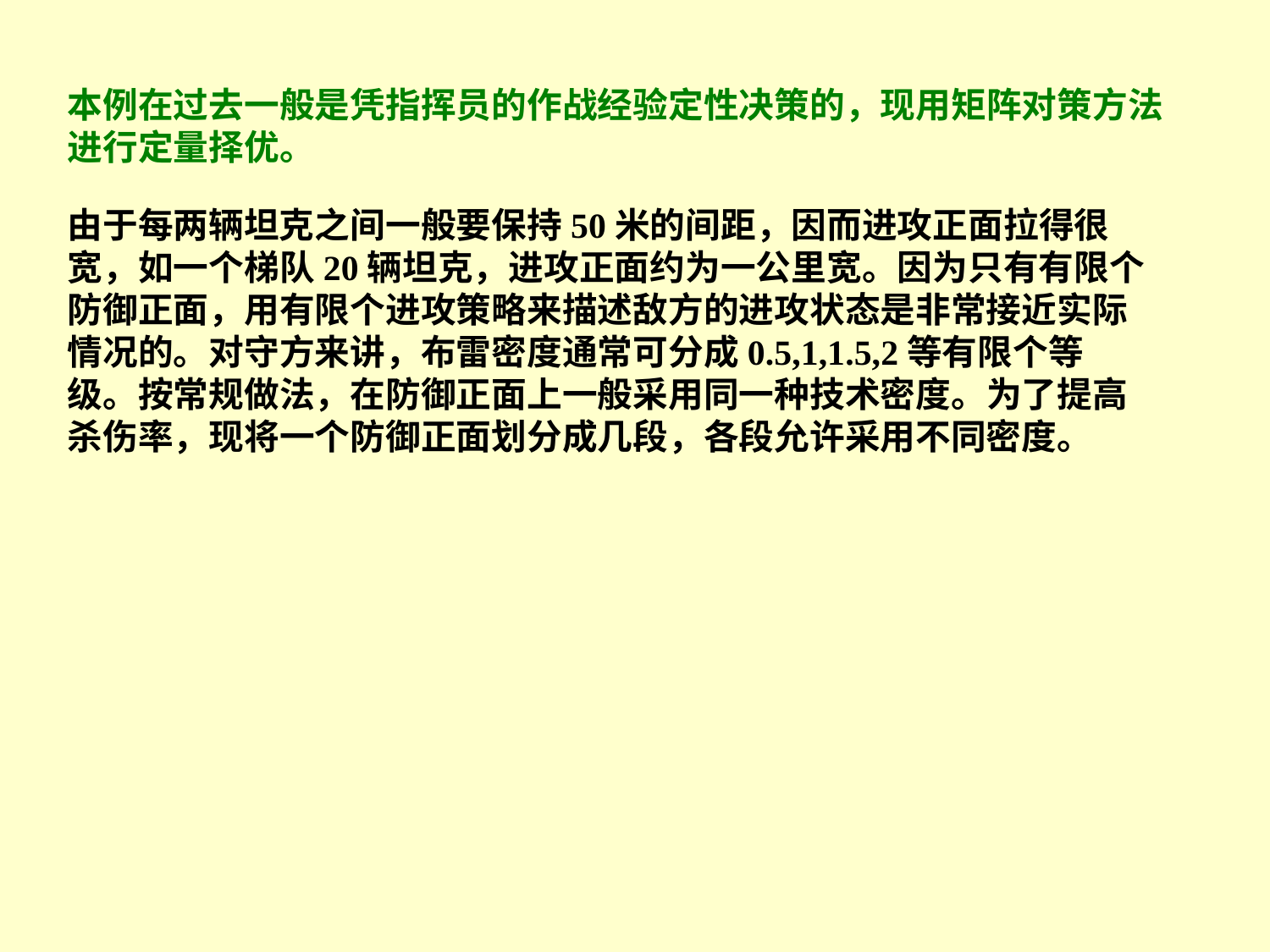

本例在过去一般是凭指挥员的作战经验定性决策的，现用矩阵对策方法进行定量择优。
由于每两辆坦克之间一般要保持50米的间距，因而进攻正面拉得很宽，如一个梯队20辆坦克，进攻正面约为一公里宽。因为只有有限个防御正面，用有限个进攻策略来描述敌方的进攻状态是非常接近实际情况的。对守方来讲，布雷密度通常可分成0.5,1,1.5,2等有限个等级。按常规做法，在防御正面上一般采用同一种技术密度。为了提高杀伤率，现将一个防御正面划分成几段，各段允许采用不同密度。